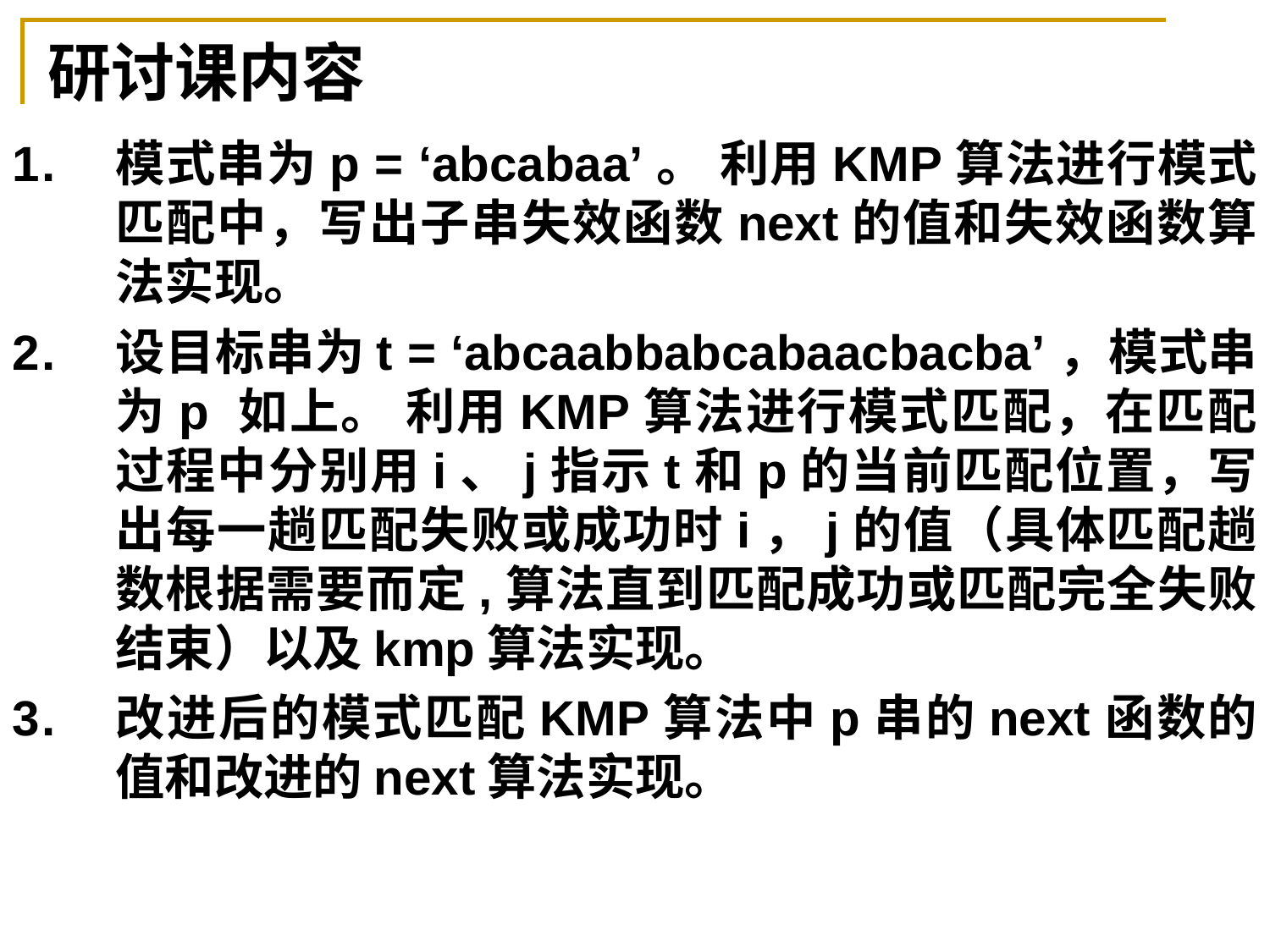

# 研讨课内容
模式串为p = ‘abcabaa’。 利用KMP算法进行模式匹配中，写出子串失效函数next的值和失效函数算法实现。
设目标串为t = ‘abcaabbabcabaacbacba’，模式串为p 如上。 利用KMP算法进行模式匹配，在匹配过程中分别用i、j指示t和p的当前匹配位置，写出每一趟匹配失败或成功时i，j的值（具体匹配趟数根据需要而定,算法直到匹配成功或匹配完全失败结束）以及kmp算法实现。
改进后的模式匹配KMP算法中p串的next函数的值和改进的next算法实现。